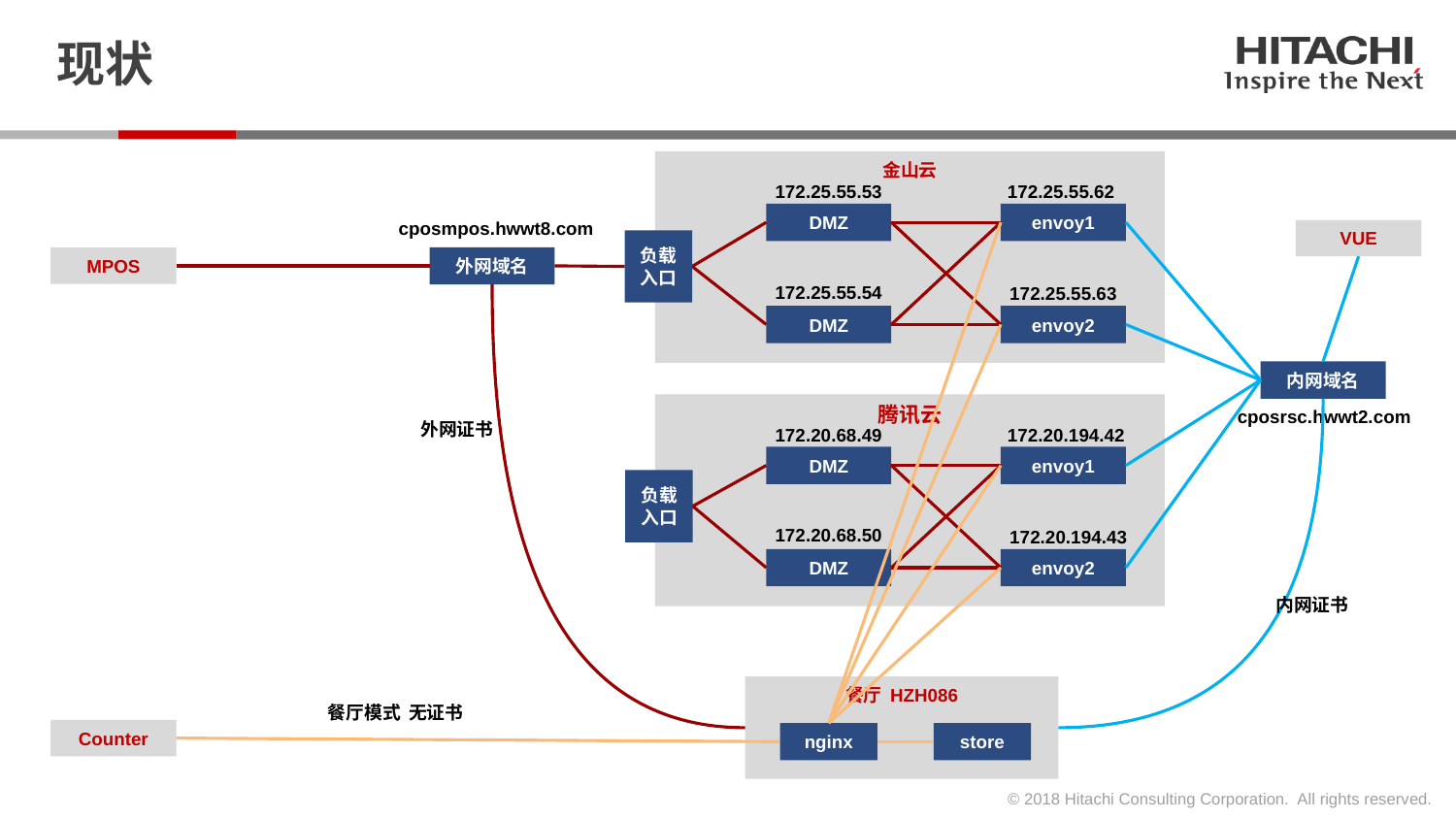

# 现状
金山云
172.25.55.53
172.25.55.62
DMZ
envoy1
cposmpos.hwwt8.com
VUE
负载入口
外网域名
MPOS
172.25.55.54
172.25.55.63
DMZ
envoy2
内网域名
腾讯云
cposrsc.hwwt2.com
外网证书
172.20.68.49
172.20.194.42
DMZ
envoy1
负载入口
172.20.68.50
172.20.194.43
DMZ
envoy2
内网证书
餐厅 HZH086
餐厅模式  无证书
Counter
nginx
store